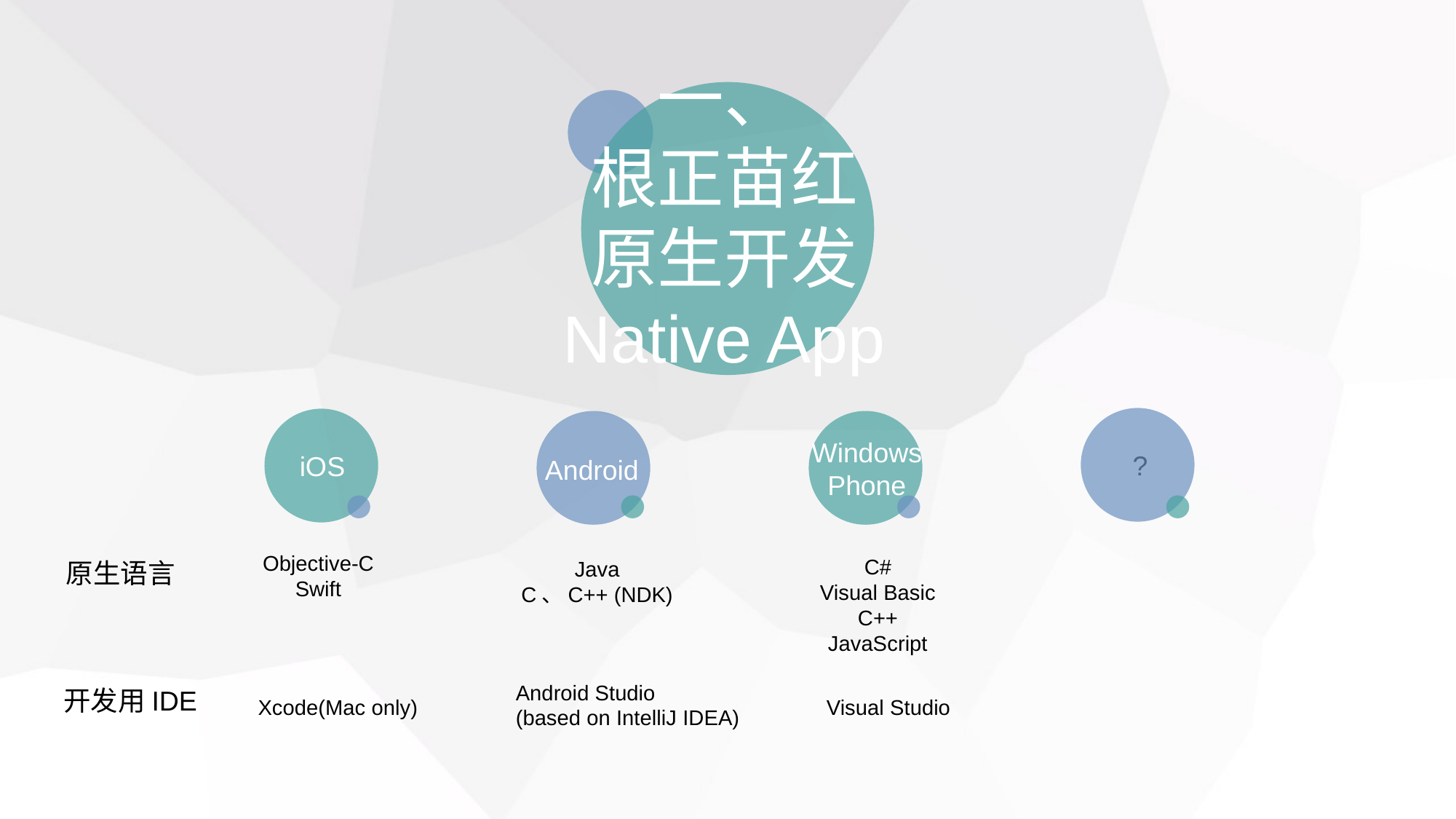

一、
根正苗红
原生开发
Native App

 Windows
Phone
?
iOS
Android

Objective-C
Swift
C#
Visual Basic
C++
JavaScript
Java
C、C++ (NDK)
原生语言
Android Studio
(based on IntelliJ IDEA)
开发用IDE
Xcode(Mac only)
Visual Studio